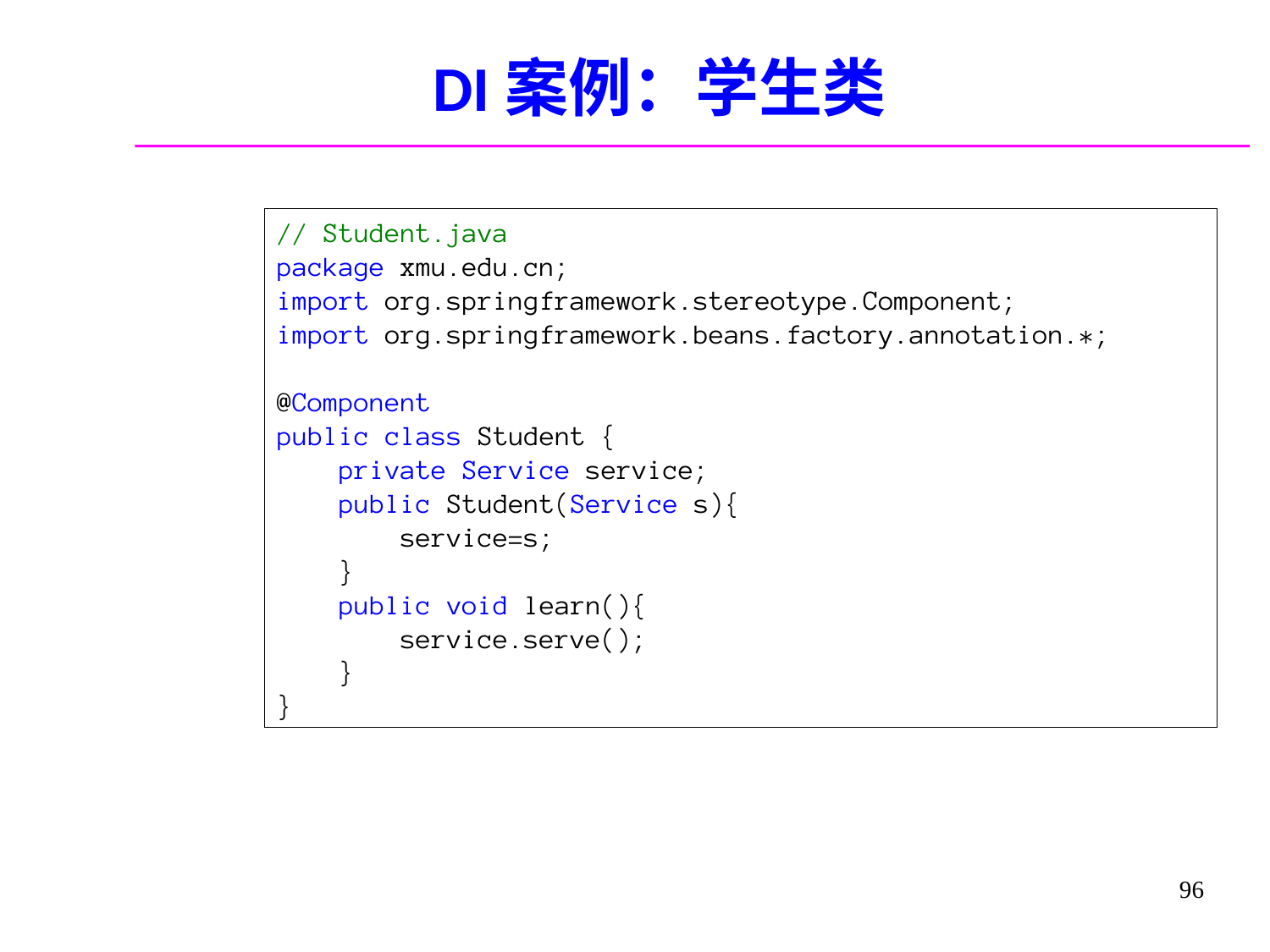

# DI案例：学生类

// Student.java
package xmu.edu.cn;
import org.springframework.stereotype.Component;
import org.springframework.beans.factory.annotation.*;
@Component
public class Student {
    private Service service;
    public Student(Service s){
        service=s;
    }
    public void learn(){
        service.serve();
    }
}
96